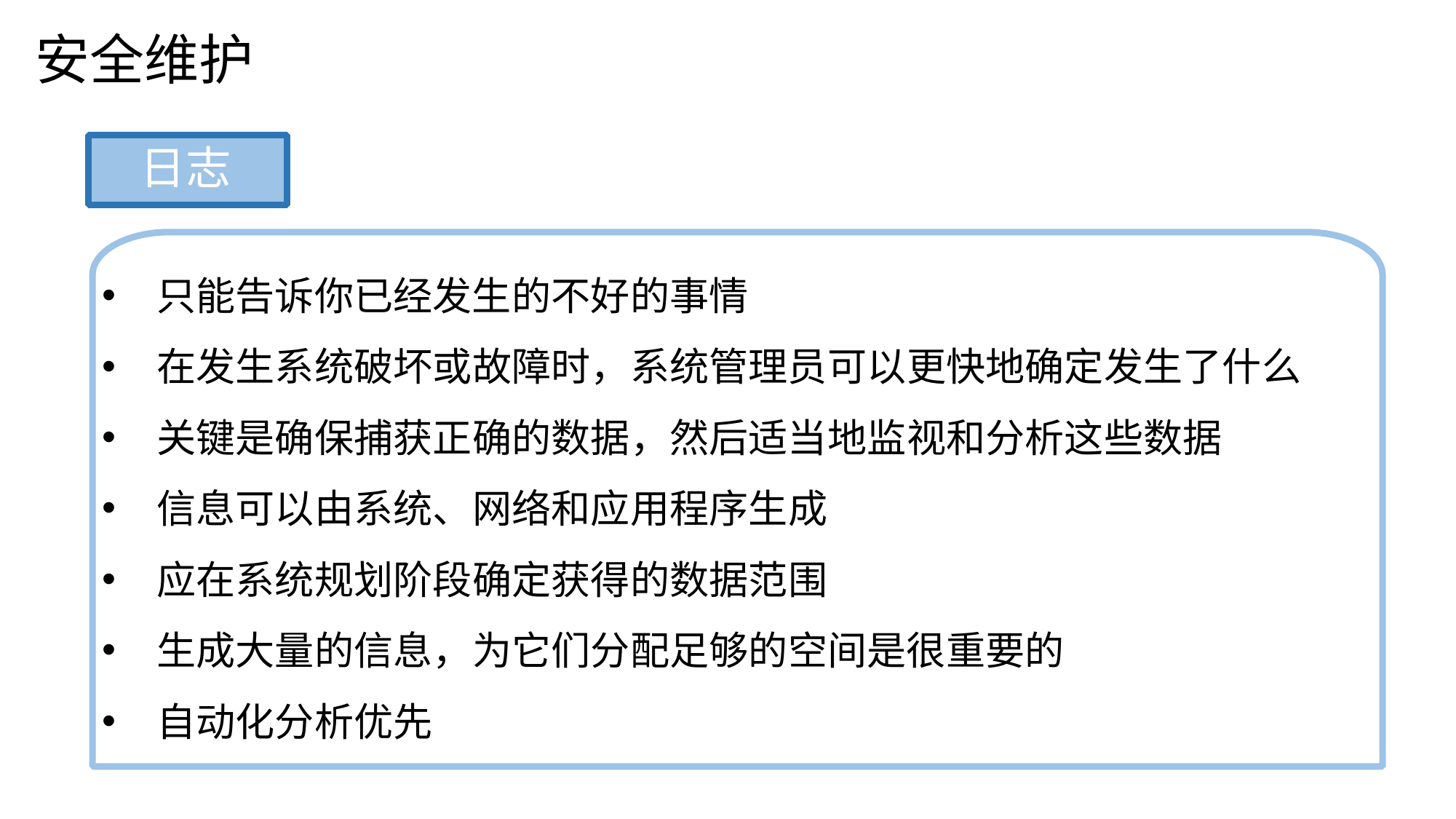

安全维护

日志
只能告诉你已经发生的不好的事情
在发生系统破坏或故障时，系统管理员可以更快地确定发生了什么
关键是确保捕获正确的数据，然后适当地监视和分析这些数据
信息可以由系统、网络和应用程序生成
应在系统规划阶段确定获得的数据范围
生成大量的信息，为它们分配足够的空间是很重要的
自动化分析优先